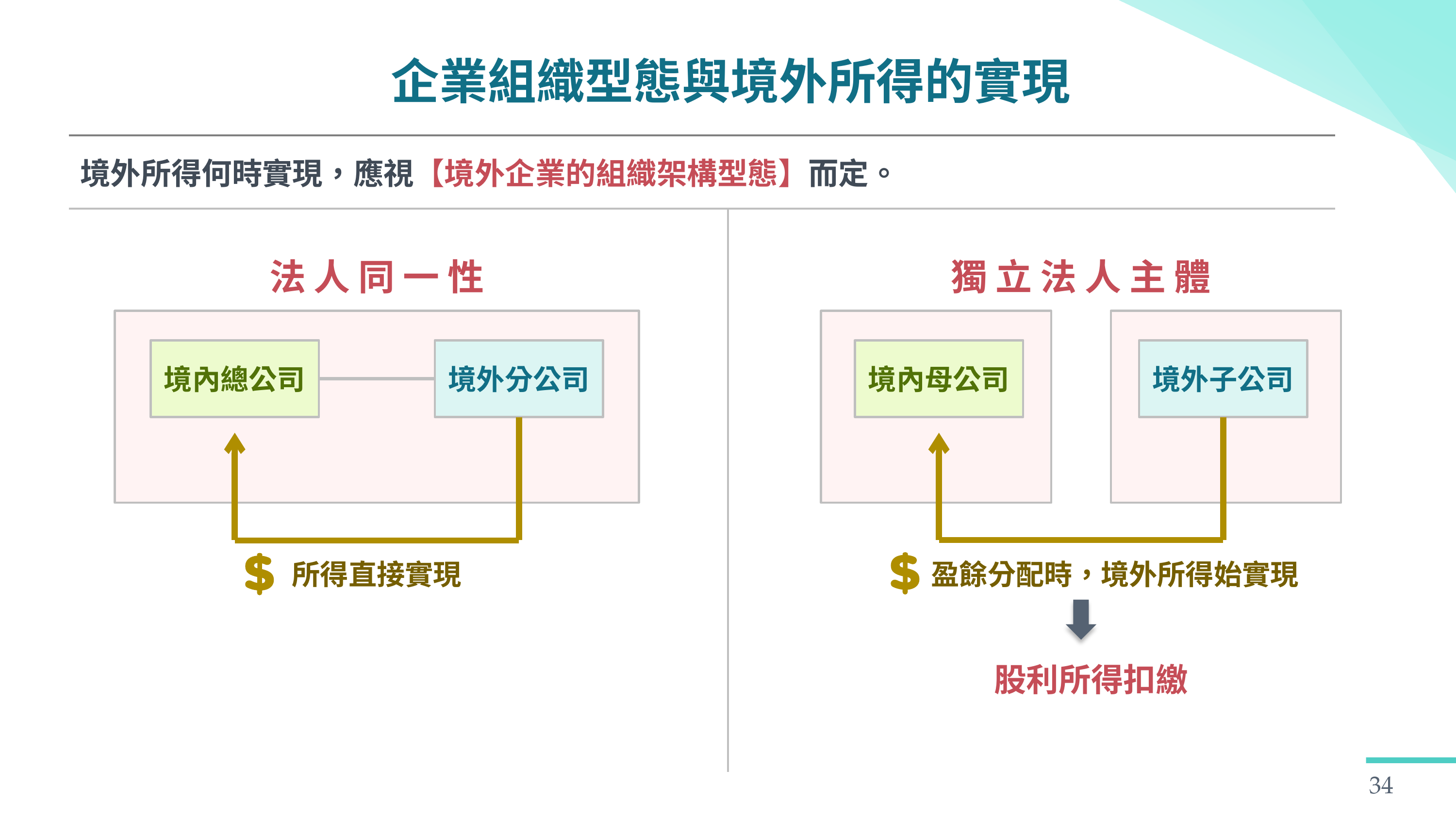

企業組織型態與境外所得的實現
境外所得何時實現，應視【境外企業的組織架構型態】而定。
法 人 同 一 性

境內總公司

境外分公司
所得直接實現
獨 立 法 人 主 體

境內母公司

境外子公司
盈餘分配時，境外所得始實現

股利所得扣繳

34